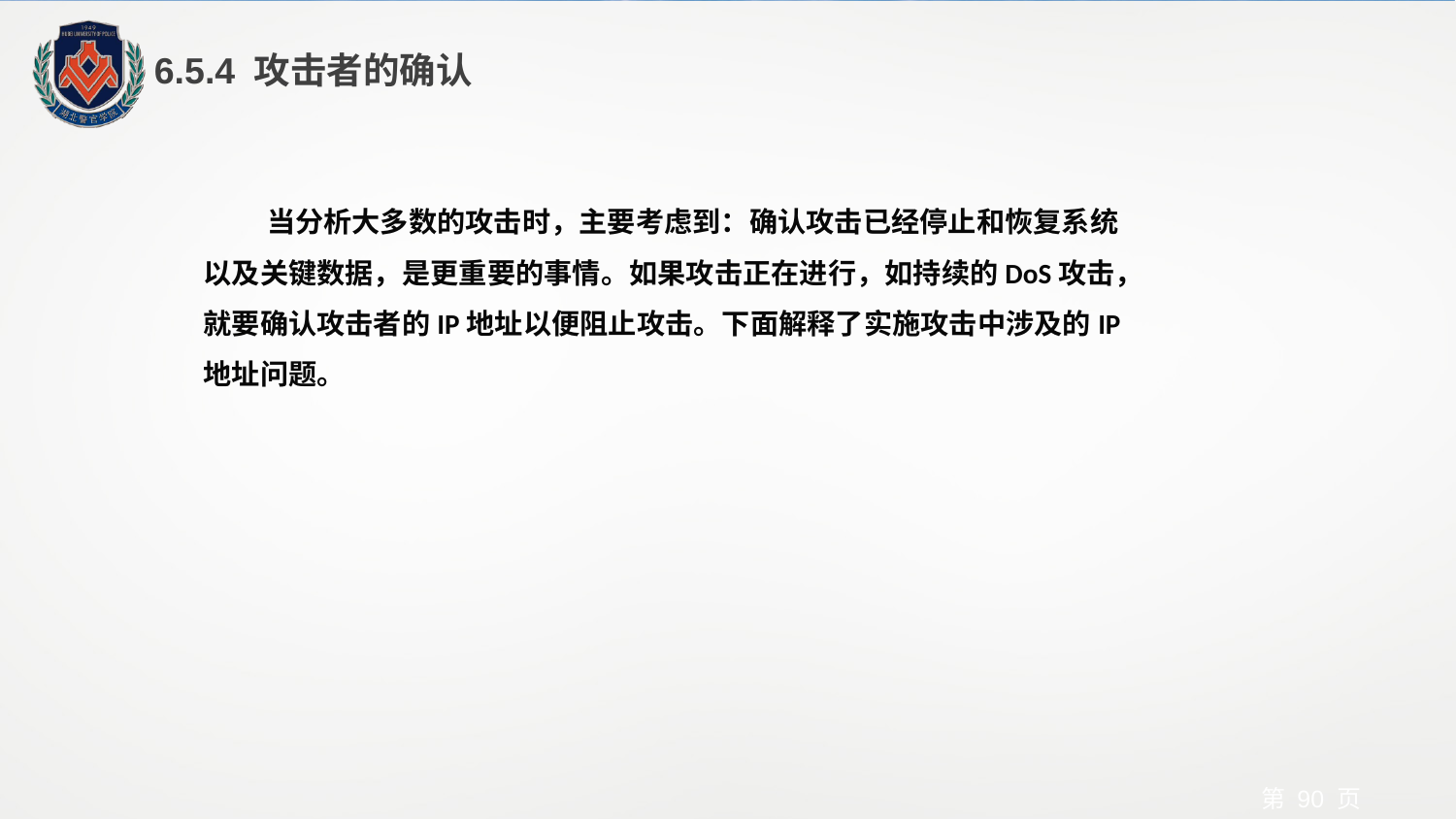

6.5.4 攻击者的确认
         当分析大多数的攻击时，主要考虑到：确认攻击已经停止和恢复系统以及关键数据，是更重要的事情。如果攻击正在进行，如持续的DoS攻击，就要确认攻击者的IP地址以便阻止攻击。下面解释了实施攻击中涉及的IP地址问题。